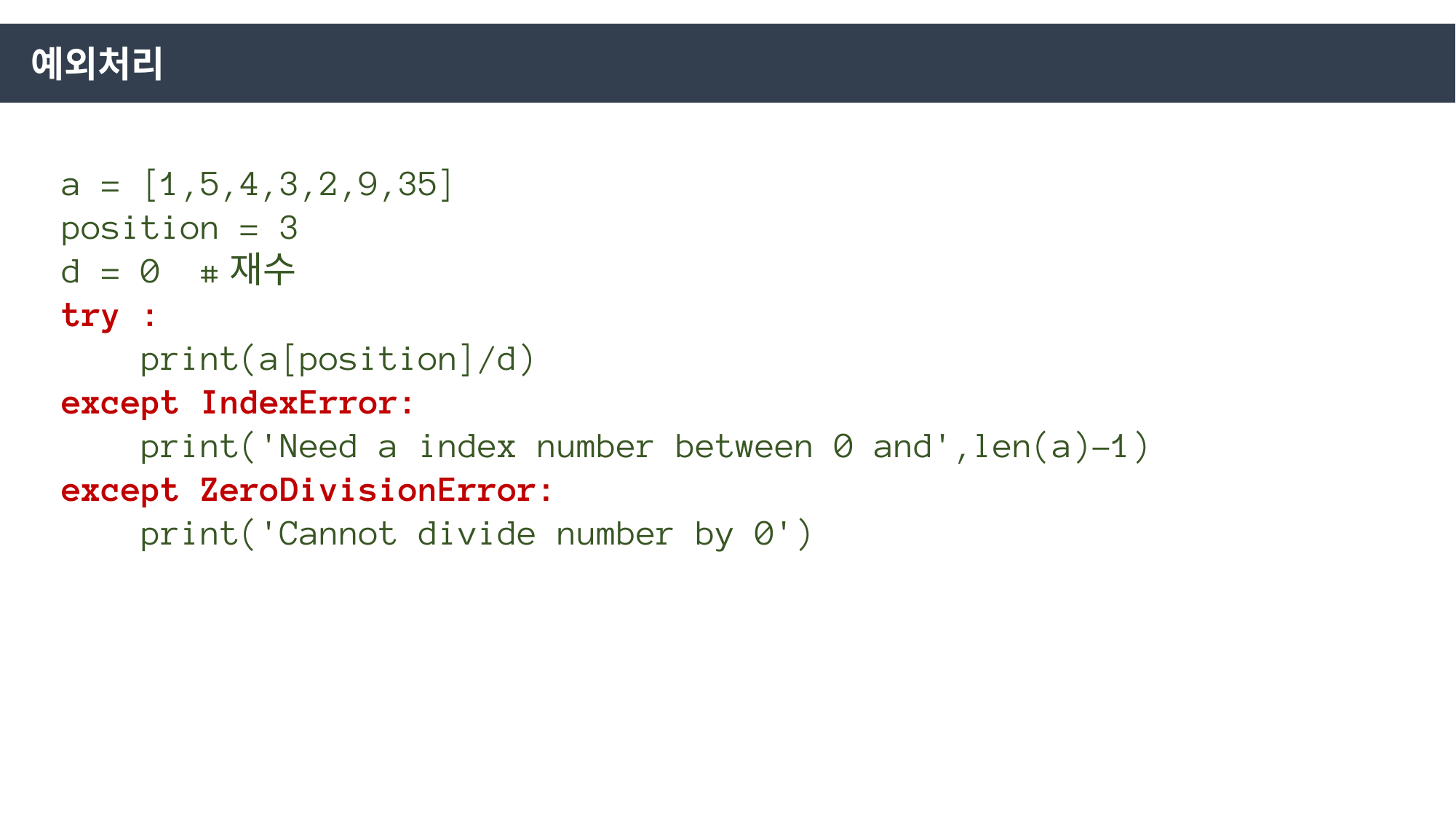

예외처리
a = [1,5,4,3,2,9,35]
position = 3
d = 0  #재수
try :
    print(a[position]/d)
except IndexError:
    print('Need a index number between 0 and',len(a)-1)
except ZeroDivisionError:
    print('Cannot divide number by 0')